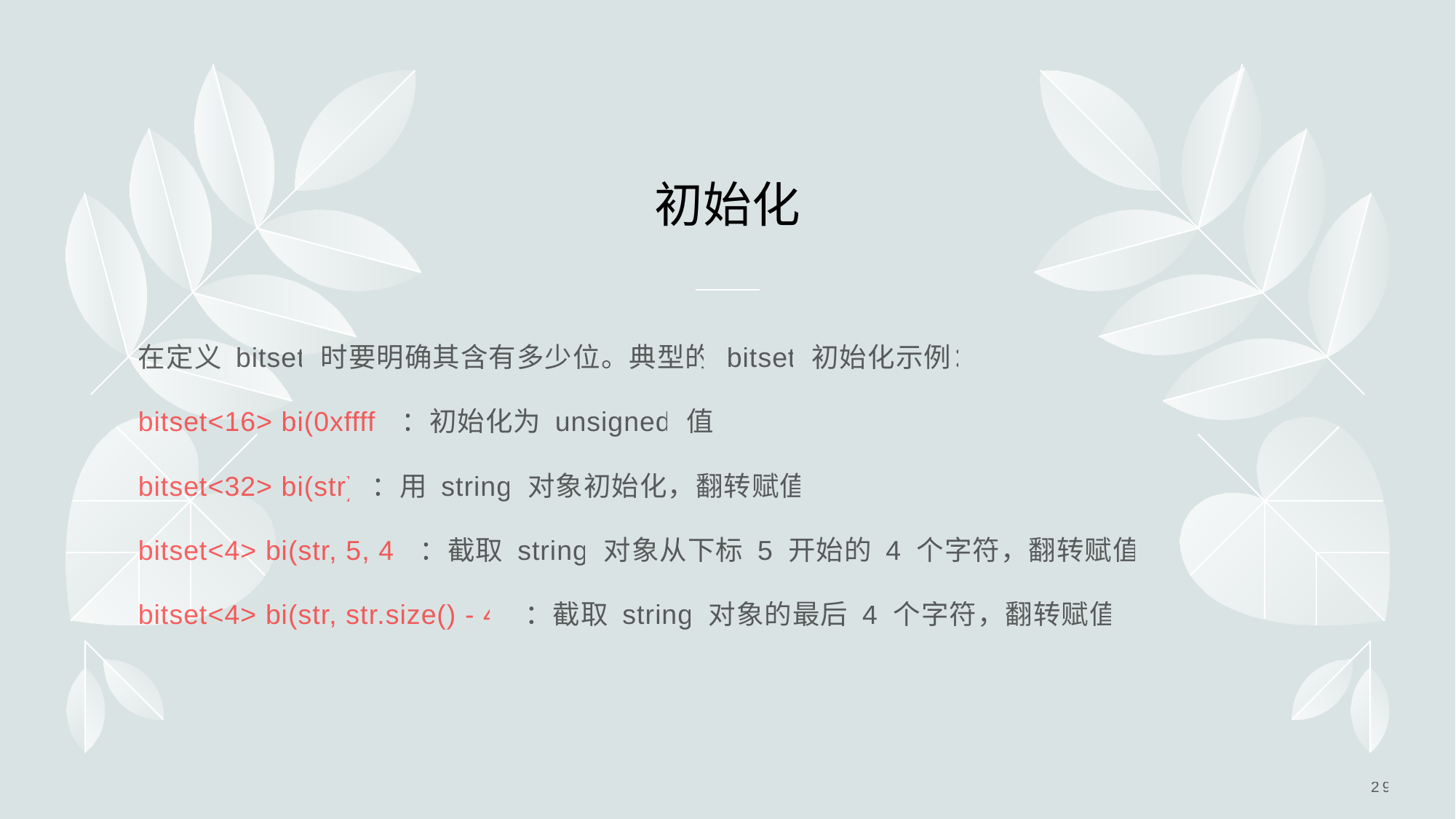

# 初始化
在定义 bitset 时要明确其含有多少位。典型的 bitset 初始化示例：
bitset<16> bi(0xffff);：初始化为 unsigned 值
bitset<32> bi(str);：用 string 对象初始化，翻转赋值
bitset<4> bi(str, 5, 4);：截取 string 对象从下标 5 开始的 4 个字符，翻转赋值
bitset<4> bi(str, str.size() - 4);：截取 string 对象的最后 4 个字符，翻转赋值

29